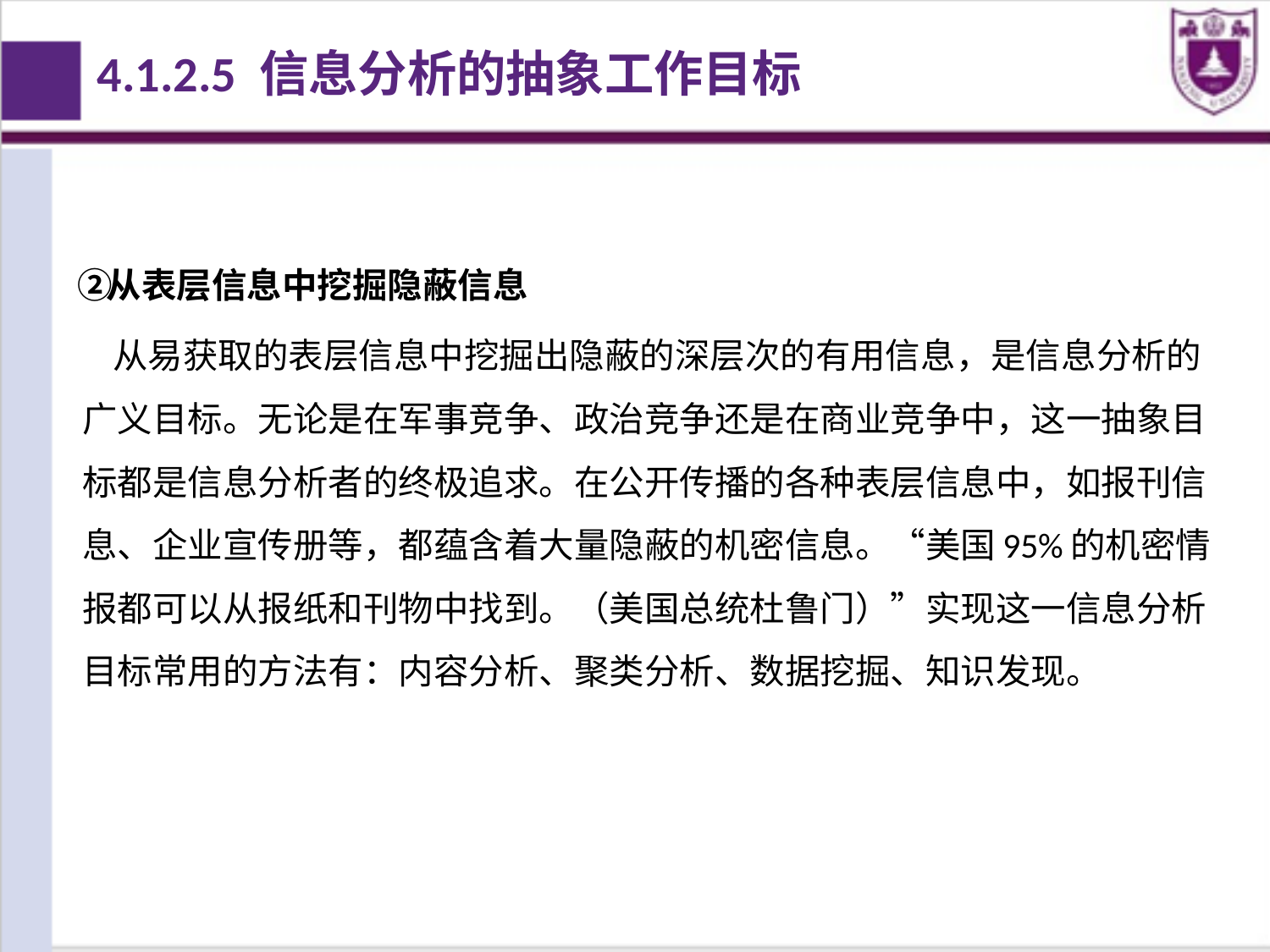

4.1.2.5 信息分析的抽象工作目标
从表层信息中挖掘隐蔽信息
   从易获取的表层信息中挖掘出隐蔽的深层次的有用信息，是信息分析的广义目标。无论是在军事竞争、政治竞争还是在商业竞争中，这一抽象目标都是信息分析者的终极追求。在公开传播的各种表层信息中，如报刊信息、企业宣传册等，都蕴含着大量隐蔽的机密信息。“美国95%的机密情报都可以从报纸和刊物中找到。（美国总统杜鲁门）”实现这一信息分析目标常用的方法有：内容分析、聚类分析、数据挖掘、知识发现。